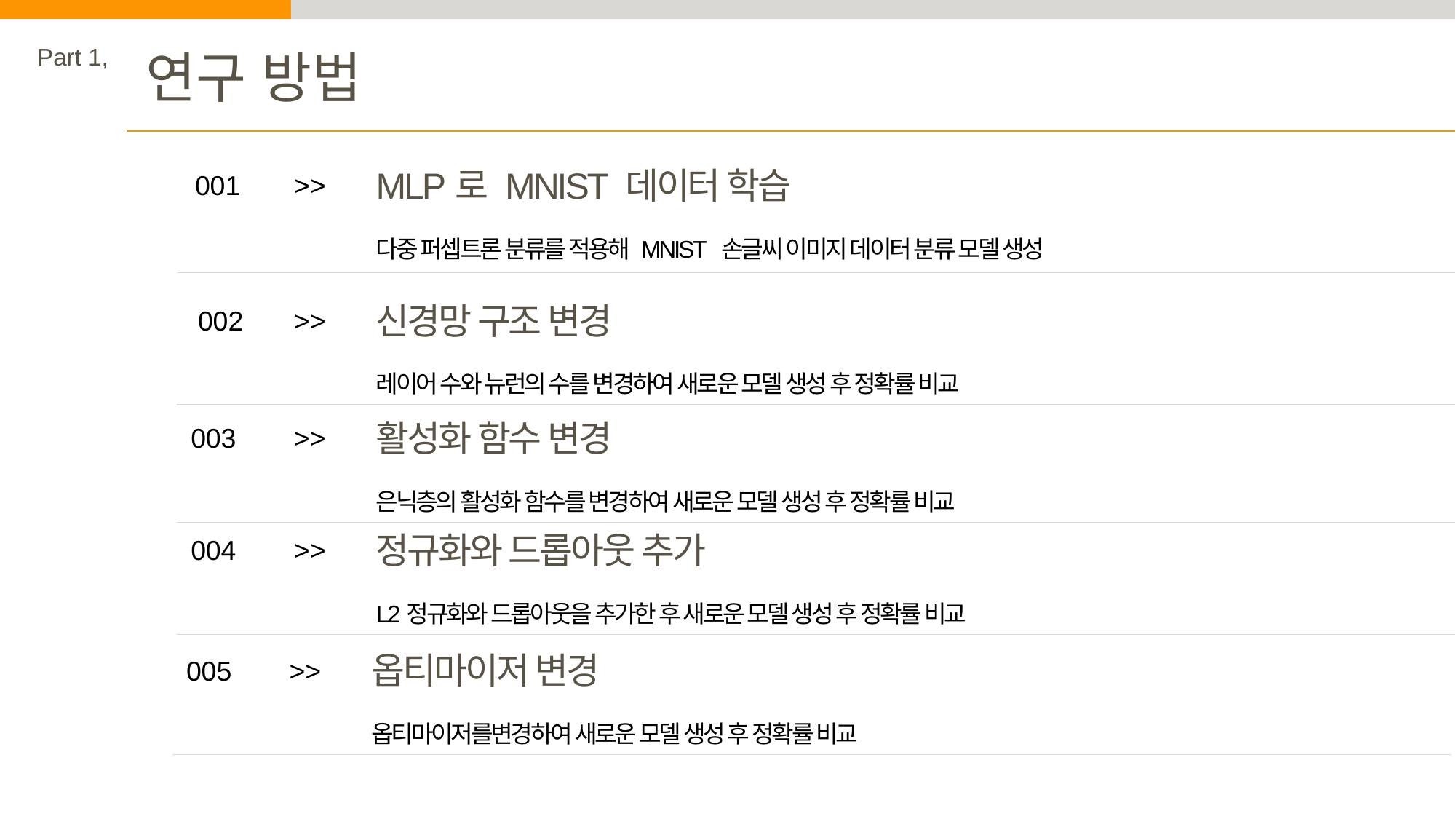

Part 1,
연구 방법
MLP로 MNIST 데이터 학습
001
>>
다중 퍼셉트론 분류를 적용해 MNIST  손글씨 이미지 데이터 분류 모델 생성
신경망 구조 변경
002
>>
레이어 수와 뉴런의 수를 변경하여 새로운 모델 생성 후 정확률 비교
활성화 함수 변경
003
>>
은닉층의 활성화 함수를 변경하여 새로운 모델 생성 후 정확률 비교
정규화와 드롭아웃 추가
004
>>
L2정규화와 드롭아웃을 추가한 후 새로운 모델 생성 후 정확률 비교
옵티마이저 변경
005
>>
옵티마이저를변경하여 새로운 모델 생성 후 정확률 비교